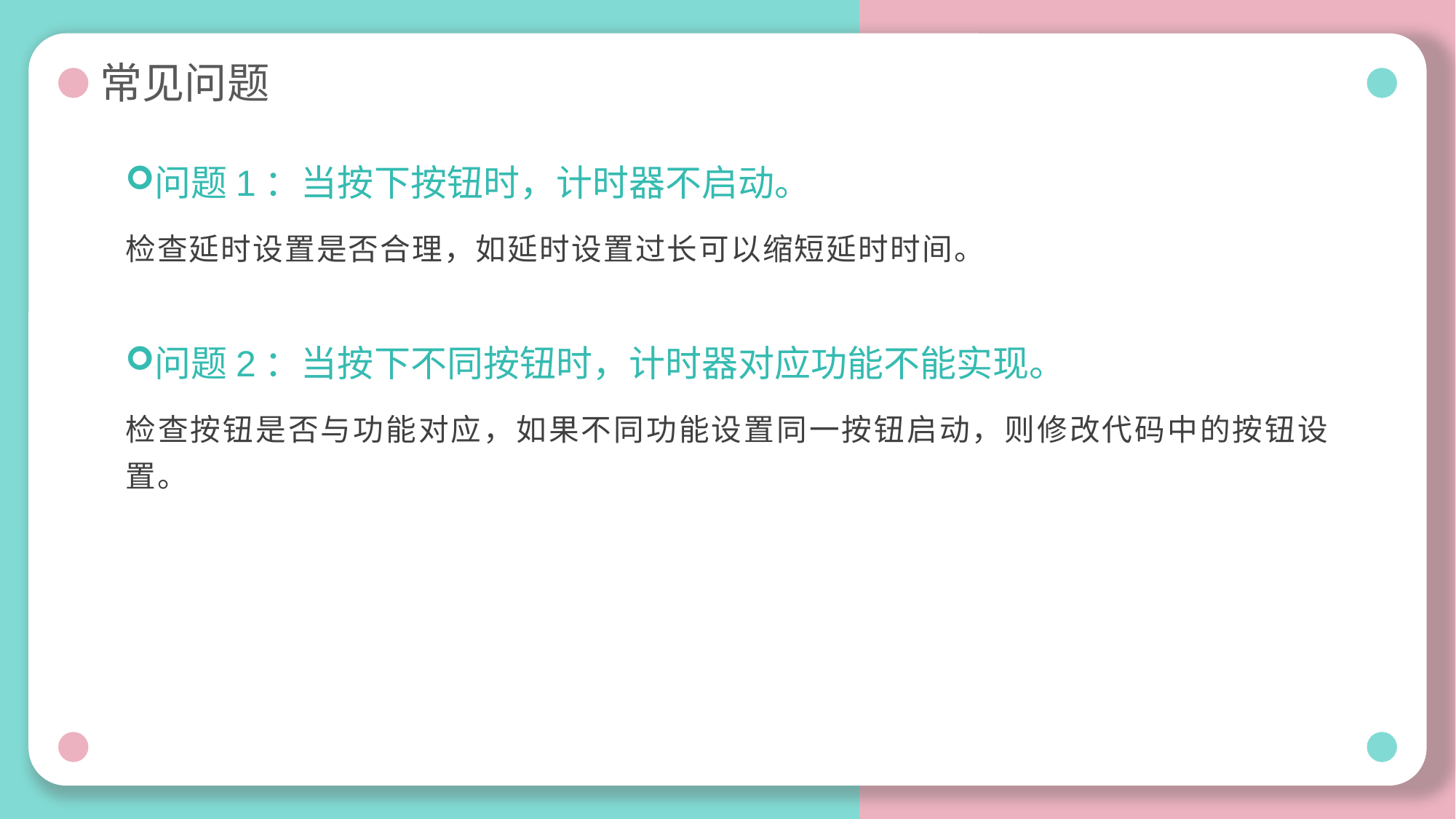

# 常见问题
问题1：当按下按钮时，计时器不启动。
检查延时设置是否合理，如延时设置过长可以缩短延时时间。

问题2：当按下不同按钮时，计时器对应功能不能实现。
检查按钮是否与功能对应，如果不同功能设置同一按钮启动，则修改代码中的按钮设置。